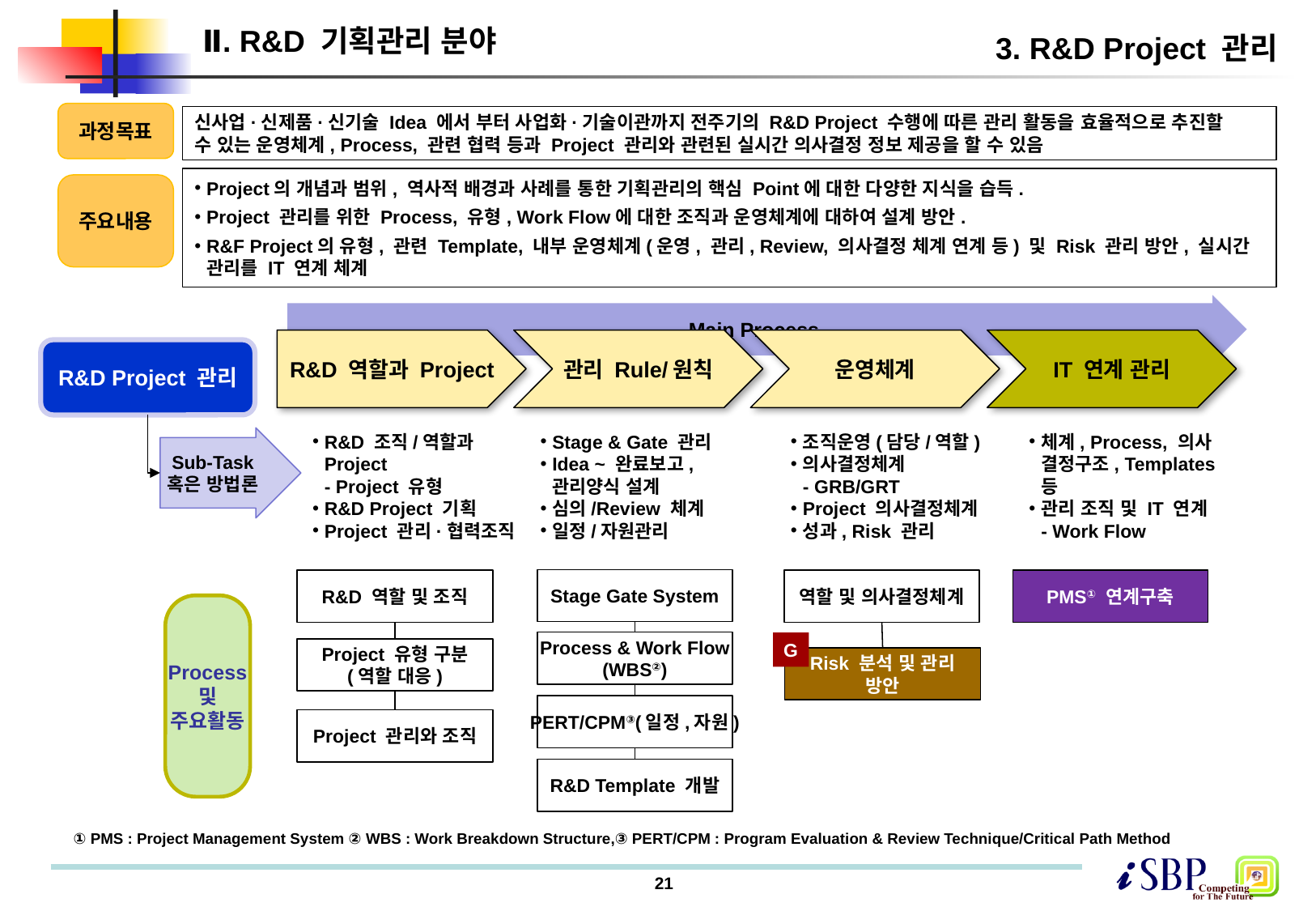

Ⅱ. R&D 기획관리 분야
# 3. R&D Project 관리
과정목표
신사업·신제품·신기술 Idea 에서 부터 사업화·기술이관까지 전주기의 R&D Project 수행에 따른 관리 활동을 효율적으로 추진할
수 있는 운영체계, Process, 관련 협력 등과 Project 관리와 관련된 실시간 의사결정 정보 제공을 할 수 있음
Project의 개념과 범위, 역사적 배경과 사례를 통한 기획관리의 핵심 Point에 대한 다양한 지식을 습득.
Project 관리를 위한 Process, 유형, Work Flow에 대한 조직과 운영체계에 대하여 설계 방안.
R&F Project의 유형, 관련 Template, 내부 운영체계(운영, 관리, Review, 의사결정 체계 연계 등) 및 Risk 관리 방안, 실시간
관리를 IT 연계 체계
주요내용
Main Process
R&D 역할과 Project
관리 Rule/원칙
운영체계
IT 연계 관리
R&D Project 관리
R&D 조직/역할과
Project
- Project 유형
R&D Project 기획
Project 관리·협력조직
Stage & Gate 관리
Idea ~ 완료보고,
관리양식 설계
심의/Review 체계
일정/자원관리
조직운영(담당/역할)
의사결정체계
- GRB/GRT
Project 의사결정체계
성과, Risk 관리
체계, Process, 의사
결정구조, Templates
등
관리 조직 및 IT 연계
- Work Flow
Sub-Task
혹은 방법론
Stage Gate System
역할 및 의사결정체계
PMS① 연계구축
R&D 역할 및 조직
Process
및
주요활동
Process & Work Flow
(WBS②)
G
Project 유형 구분
(역할 대응)
Risk 분석 및 관리
방안
PERT/CPM③(일정,자원)
Project 관리와 조직
R&D Template 개발
① PMS : Project Management System ② WBS : Work Breakdown Structure,③ PERT/CPM : Program Evaluation & Review Technique/Critical Path Method
21